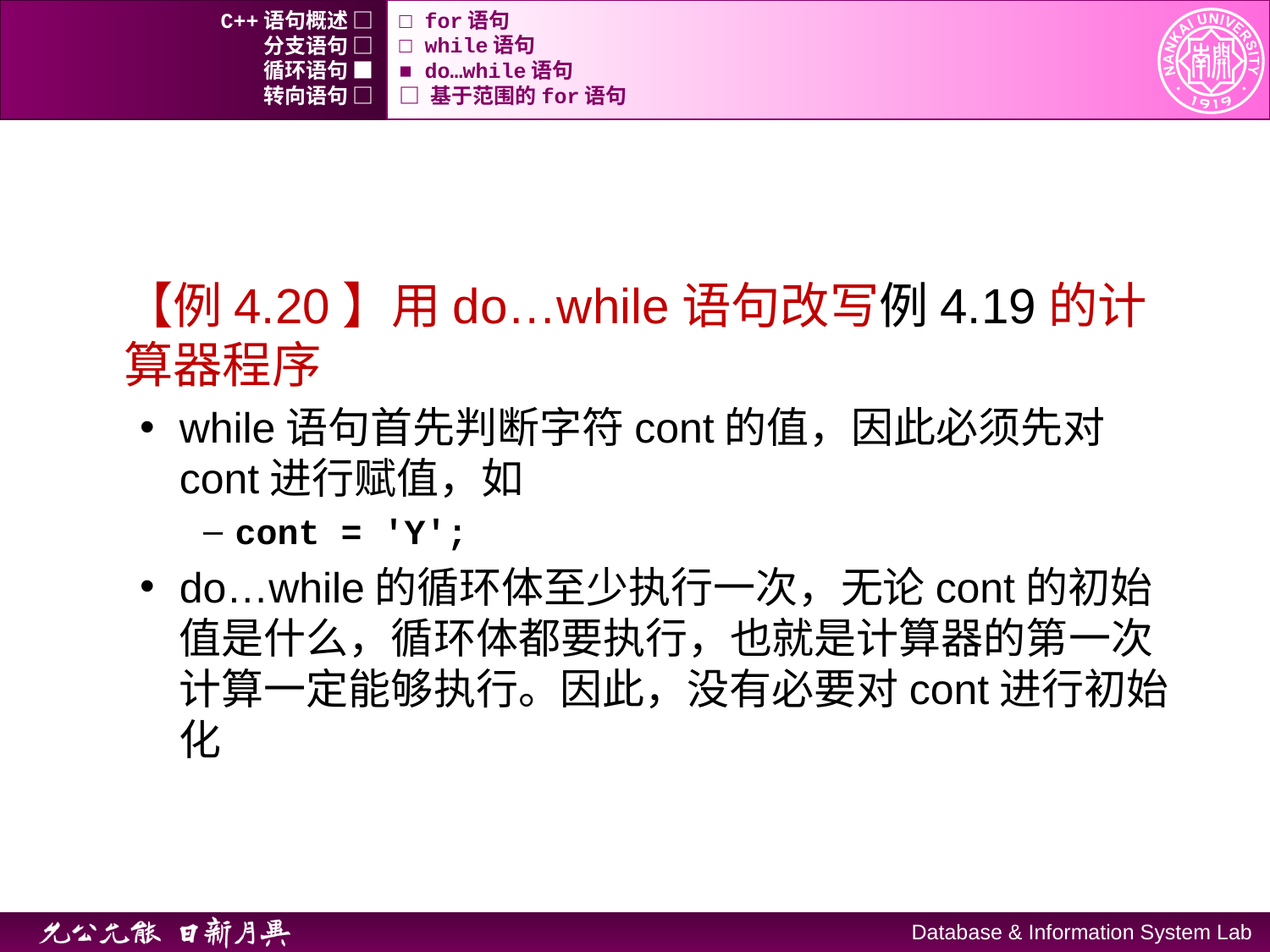

C++语句概述 □
□ for语句
分支语句 □
□ while语句
循环语句 ■
■ do…while语句
转向语句 □
□ 基于范围的for语句
【例4.20】用do…while语句改写例4.19的计算器程序
while语句首先判断字符cont的值，因此必须先对cont进行赋值，如
cont = 'Y';
do…while的循环体至少执行一次，无论cont的初始值是什么，循环体都要执行，也就是计算器的第一次计算一定能够执行。因此，没有必要对cont进行初始化